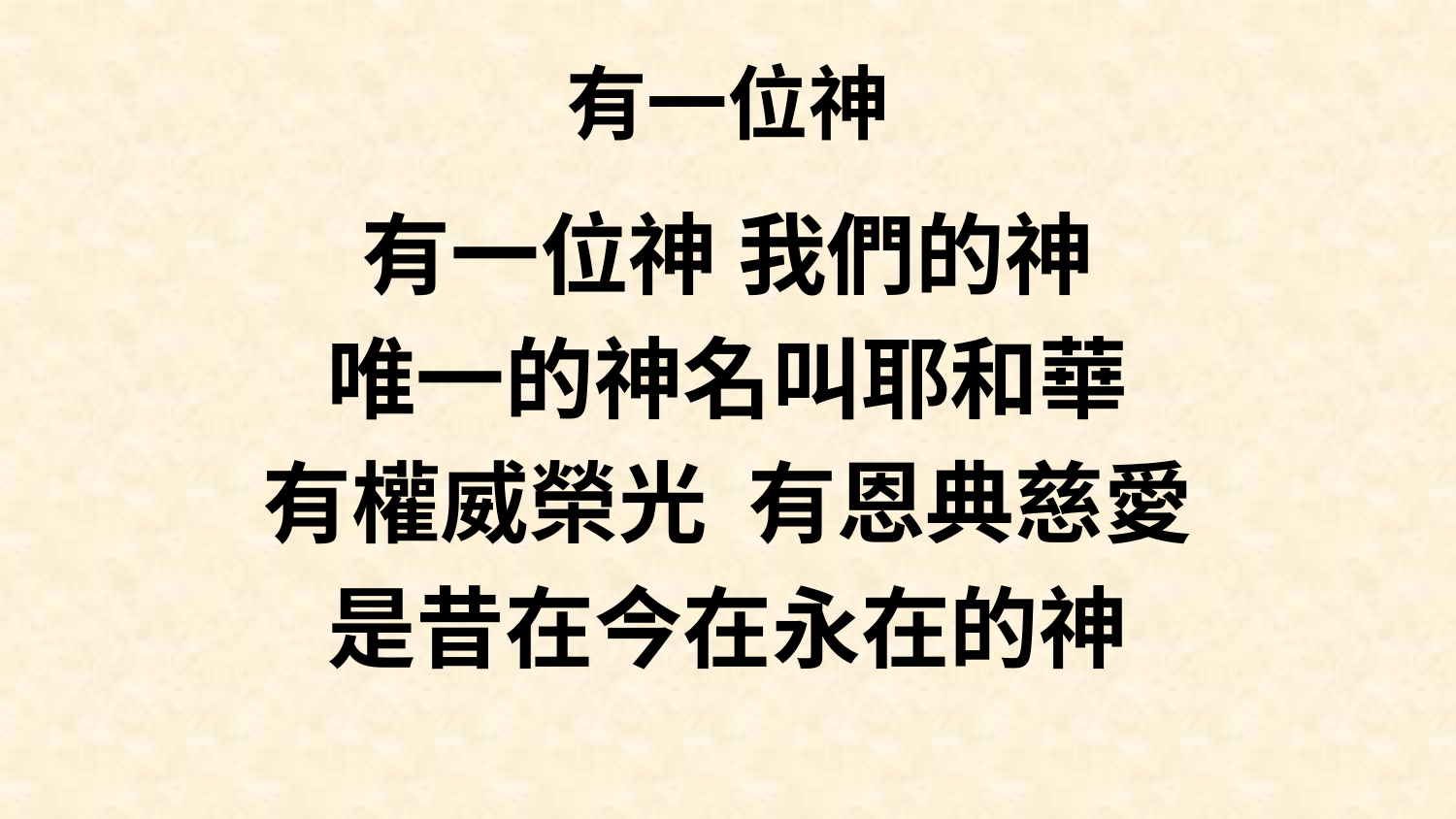

# 有一位神
有一位神 我們的神
唯一的神名叫耶和華
有權威榮光  有恩典慈愛
是昔在今在永在的神